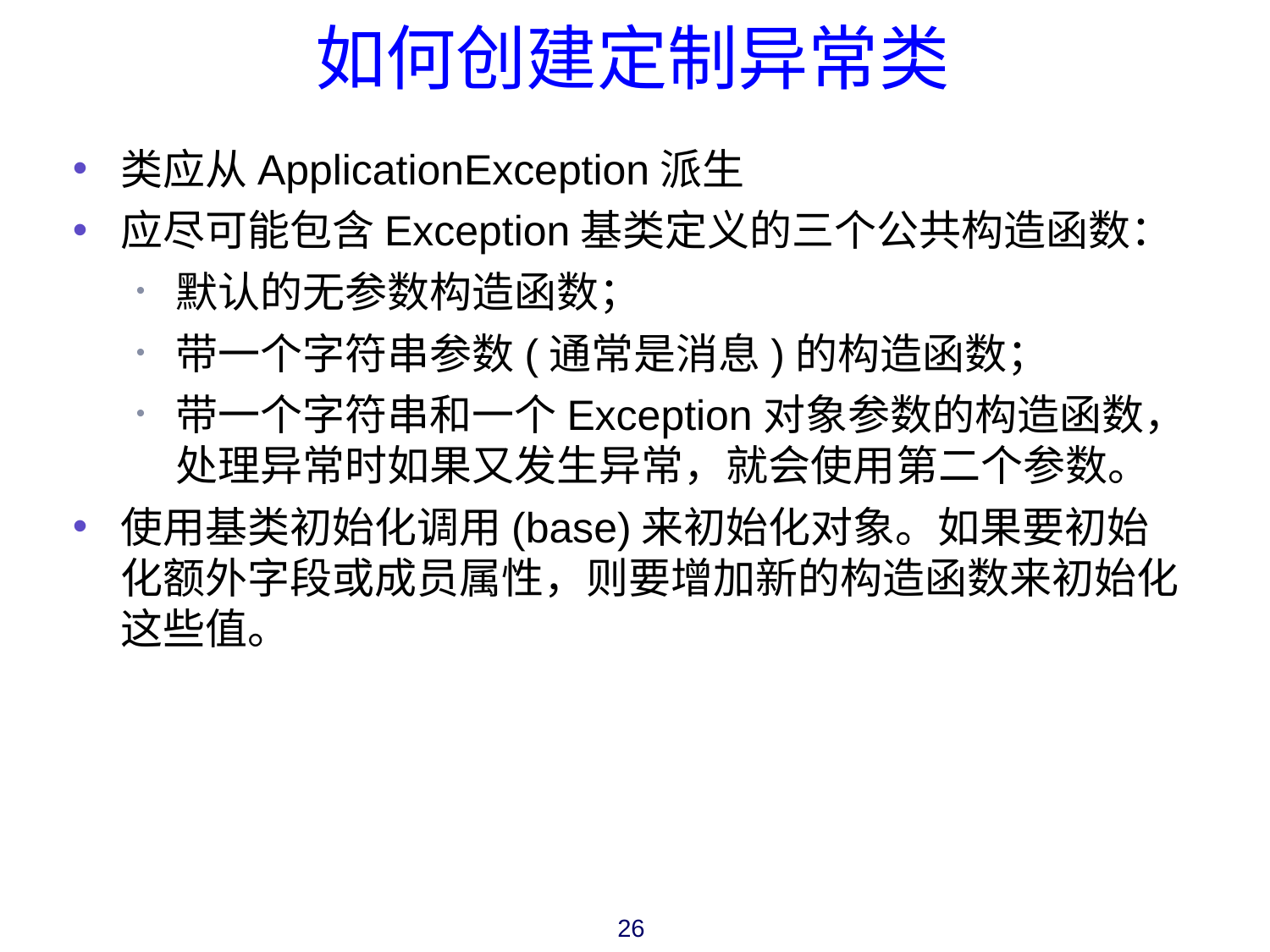

# 如何创建定制异常类
类应从ApplicationException派生
应尽可能包含Exception基类定义的三个公共构造函数：
默认的无参数构造函数；
带一个字符串参数(通常是消息)的构造函数；
带一个字符串和一个Exception对象参数的构造函数，处理异常时如果又发生异常，就会使用第二个参数。
使用基类初始化调用(base)来初始化对象。如果要初始化额外字段或成员属性，则要增加新的构造函数来初始化这些值。
26